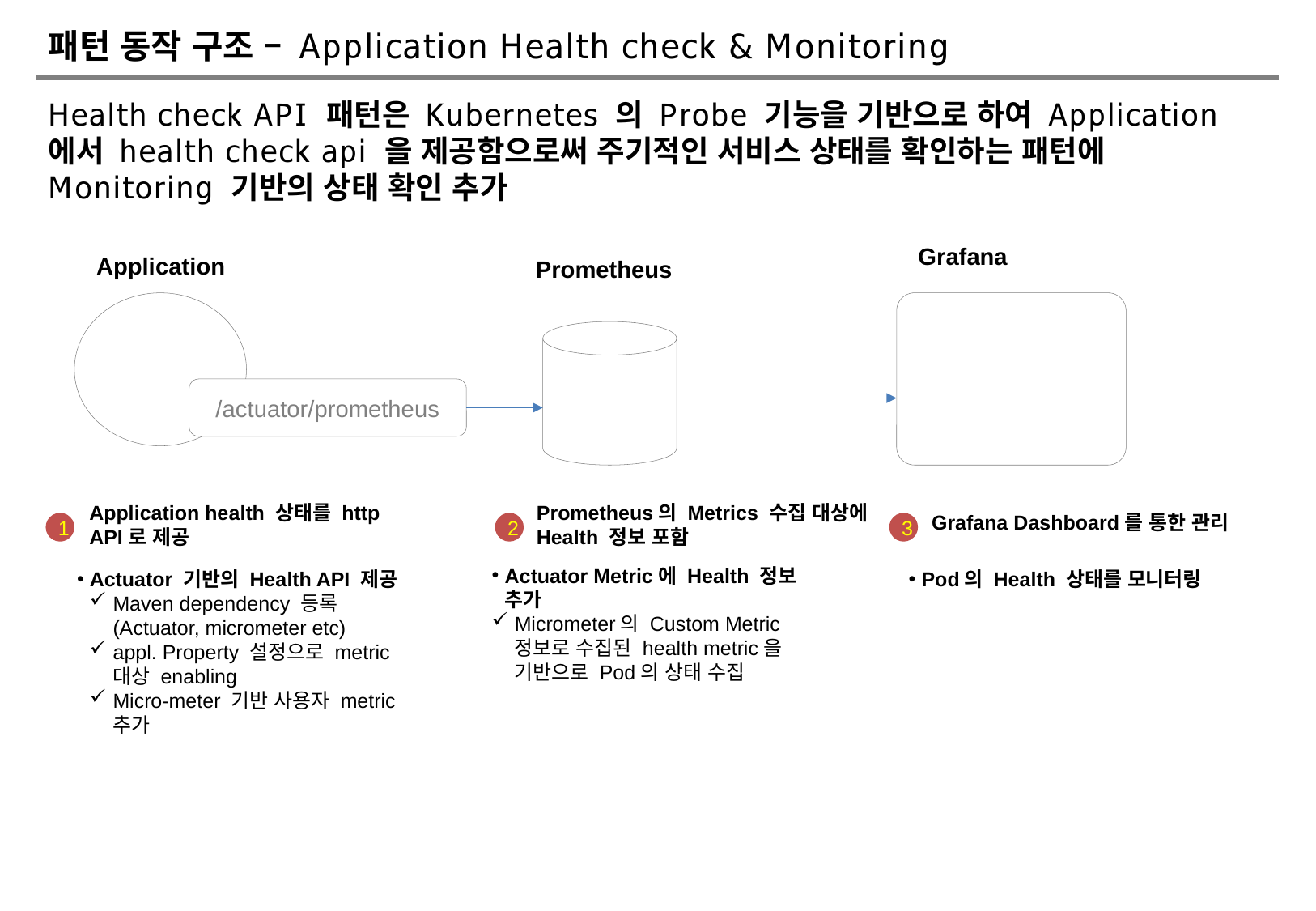

# 패턴 동작 구조 – Application Health check & Monitoring
Health check API 패턴은 Kubernetes 의 Probe 기능을 기반으로 하여 Application에서 health check api 을 제공함으로써 주기적인 서비스 상태를 확인하는 패턴에 Monitoring 기반의 상태 확인 추가
Grafana
Application
Prometheus

/actuator/prometheus
Application health 상태를 http
API로 제공
Prometheus의 Metrics 수집 대상에
Health 정보 포함
Grafana Dashboard를 통한 관리
1
2
3
Actuator Metric에 Health 정보 추가
Micrometer의 Custom Metric 정보로 수집된 health metric을 기반으로 Pod의 상태 수집
Actuator 기반의 Health API 제공
Maven dependency 등록
(Actuator, micrometer etc)
appl. Property 설정으로 metric 대상 enabling
Micro-meter 기반 사용자 metric 추가
Pod의 Health 상태를 모니터링